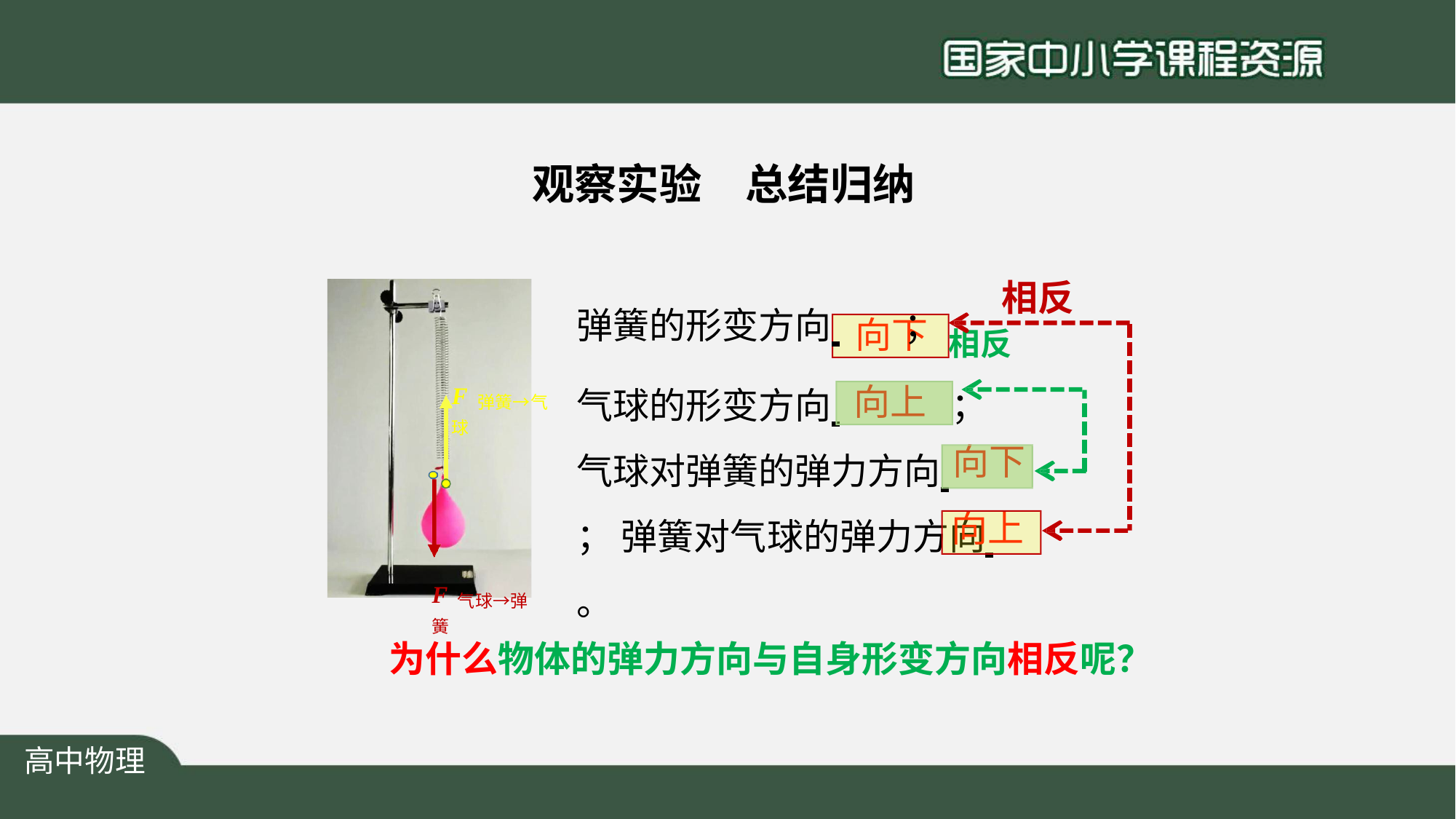

# 观察实验
总结归纳
相反 弹簧的形变方向 	； 相反

向下

F弹簧→气球

向上

气球的形变方向 	；

气球对弹簧的弹力方向 	； 弹簧对气球的弹力方向 	。

向下

向上

F气球→弹簧
为什么物体的弹力方向与自身形变方向相反呢？
高中物理